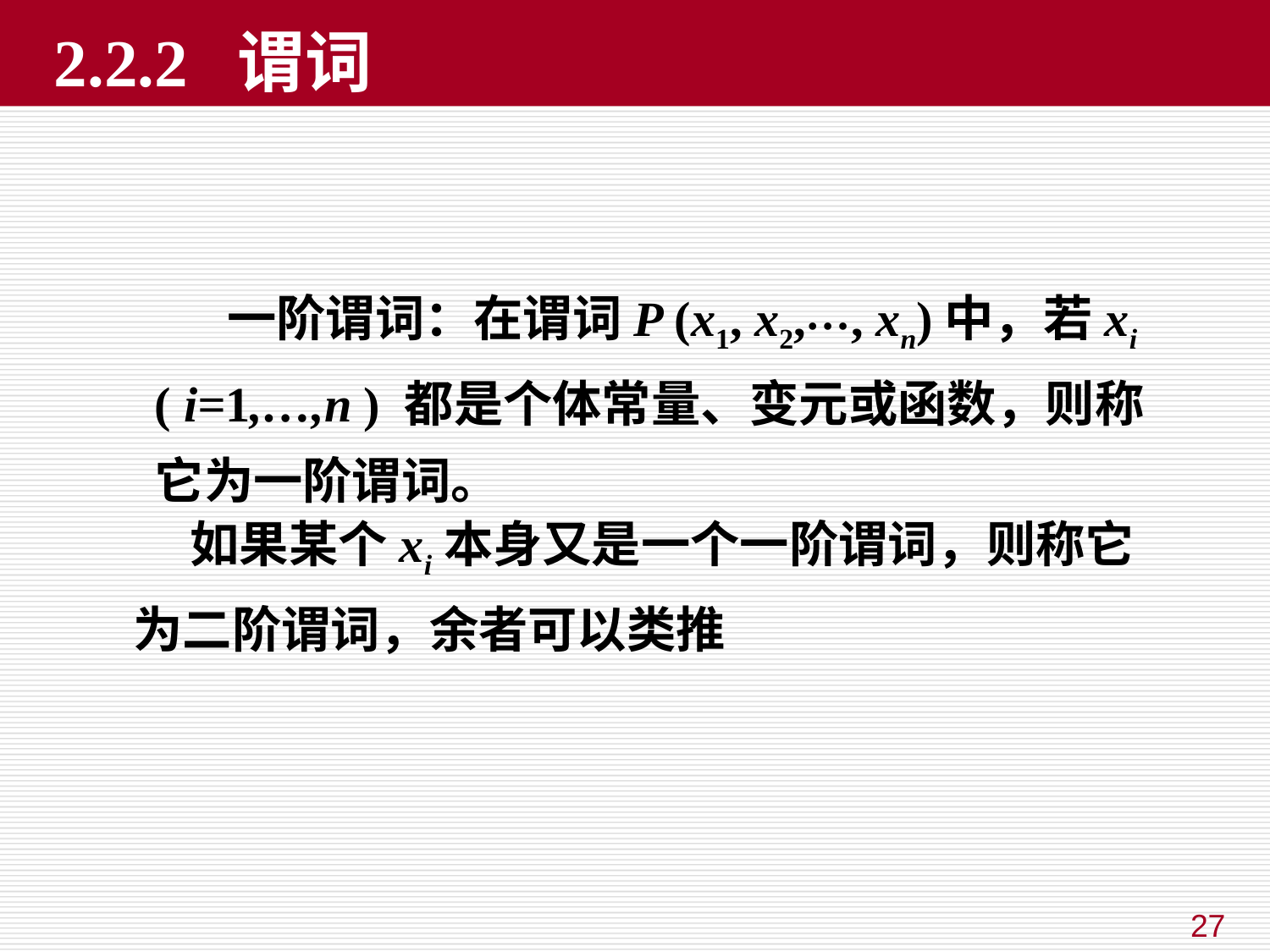

# 2.2.2  谓词

            一阶谓词：在谓词P (x1, x2,…, xn)中，若xi ( i=1,…,n ) 都是个体常量、变元或函数，则称它为一阶谓词。
    如果某个xi本身又是一个一阶谓词，则称它为二阶谓词，余者可以类推
27